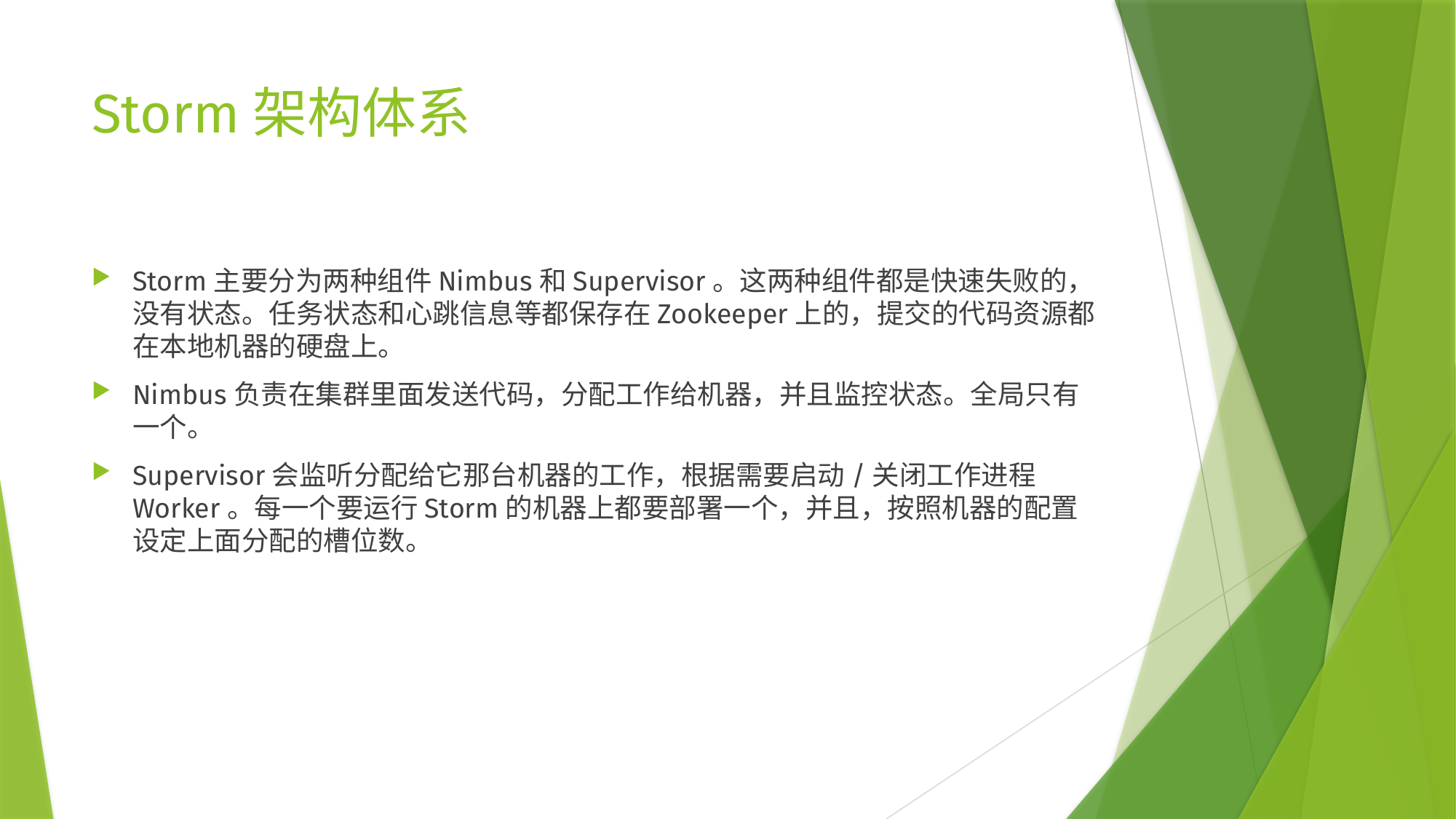

# Storm架构体系
Storm主要分为两种组件Nimbus和Supervisor。这两种组件都是快速失败的，没有状态。任务状态和心跳信息等都保存在Zookeeper上的，提交的代码资源都在本地机器的硬盘上。
Nimbus负责在集群里面发送代码，分配工作给机器，并且监控状态。全局只有一个。
Supervisor会监听分配给它那台机器的工作，根据需要启动/关闭工作进程Worker。每一个要运行Storm的机器上都要部署一个，并且，按照机器的配置设定上面分配的槽位数。